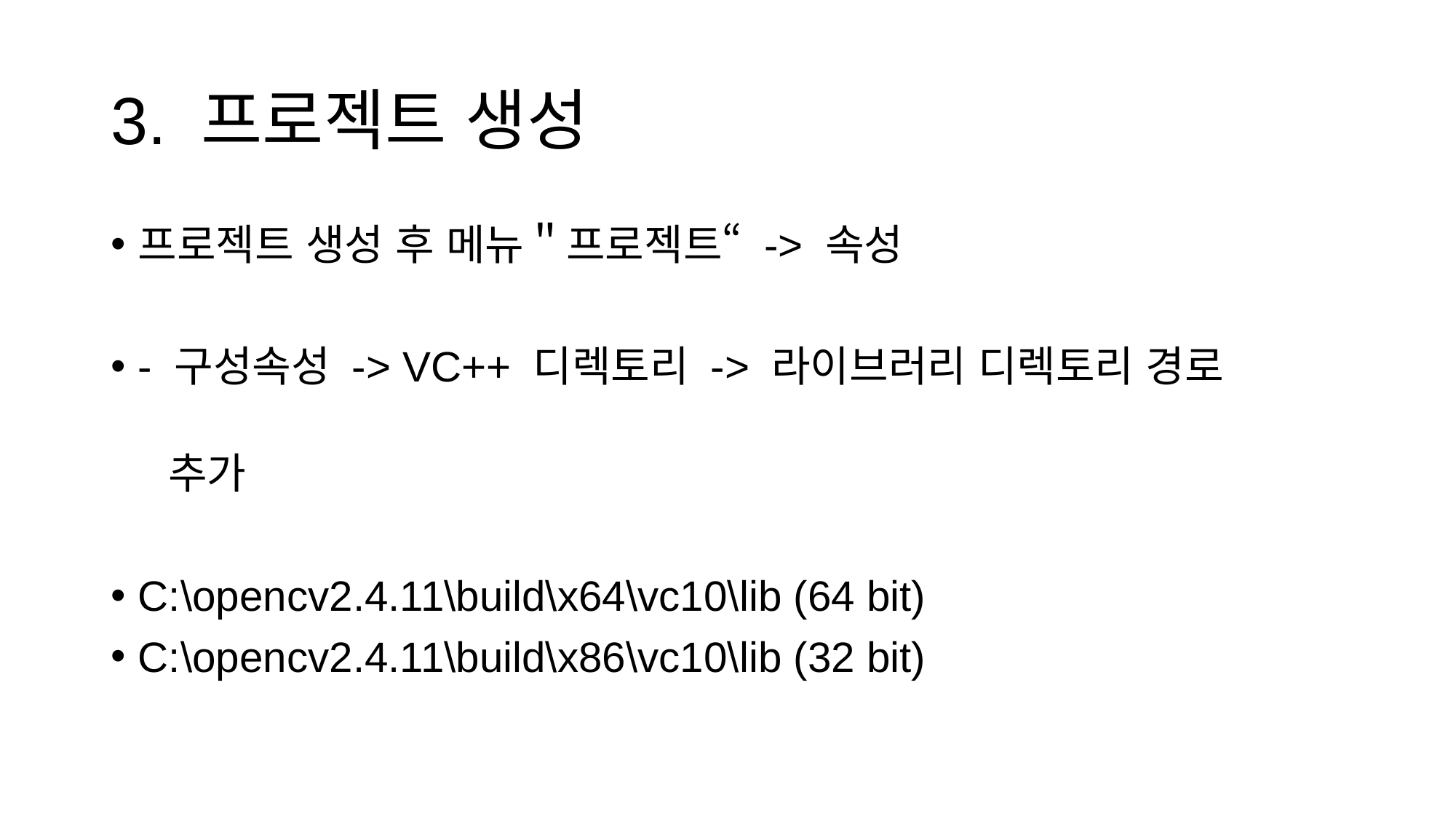

# 3. 프로젝트 생성
프로젝트 생성 후 메뉴＂프로젝트“ -> 속성

- 구성속성 -> VC++ 디렉토리 -> 라이브러리 디렉토리 경로
    추가

C:\opencv2.4.11\build\x64\vc10\lib (64 bit)
C:\opencv2.4.11\build\x86\vc10\lib (32 bit)